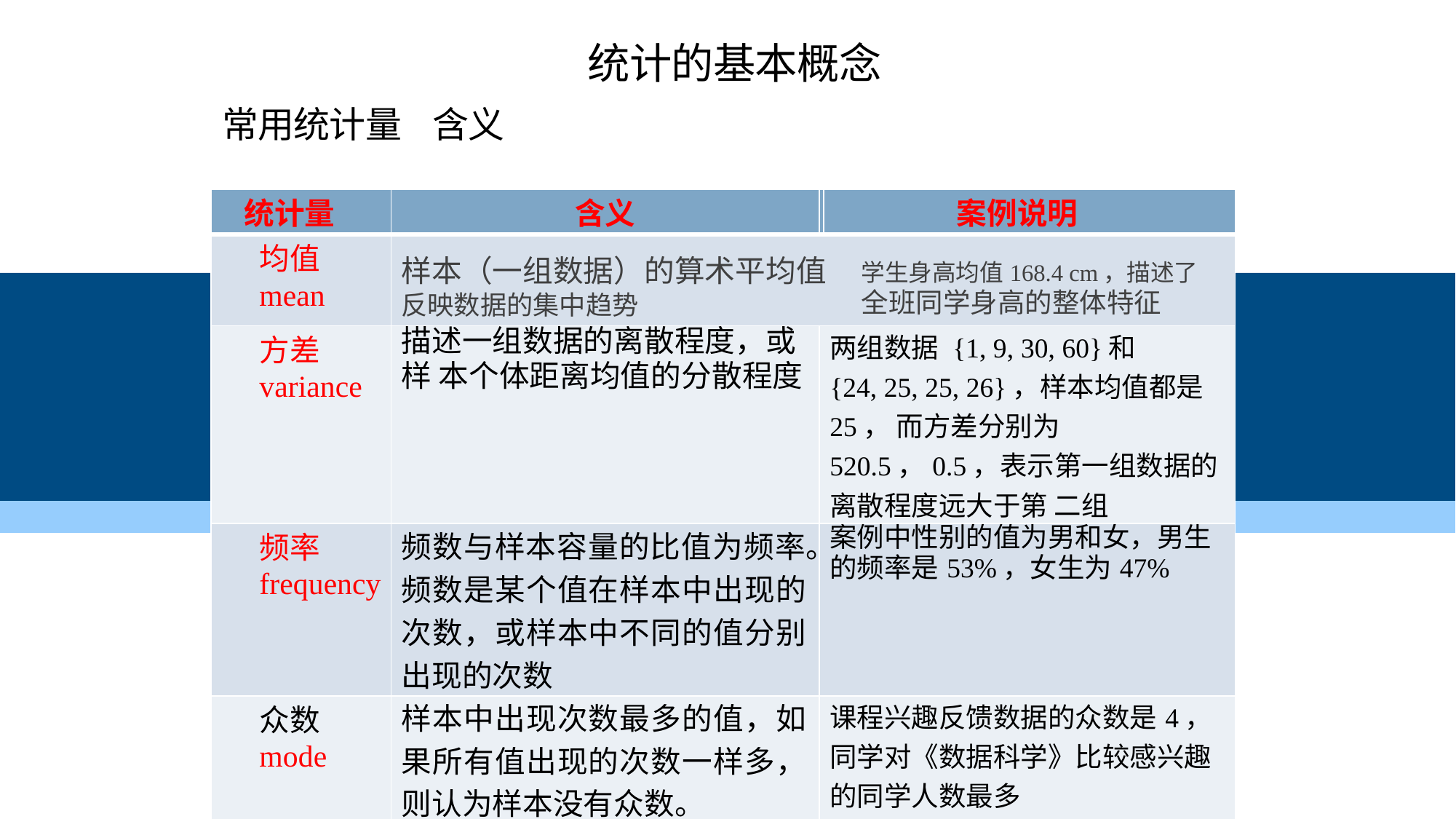

统计的基本概念
常用统计量    含义
| 统计量 | 含义 |  | 案例说明 |
| --- | --- | --- | --- |
| 均值mean | 样本（一组数据）的算术平均值 学生身高均值168.4 cm，描述了 反映数据的集中趋势 全班同学身高的整体特征 |  |  |
| 方差 variance | 描述一组数据的离散程度，或样 本个体距离均值的分散程度 | 两组数据 {1, 9, 30, 60}和 {24, 25, 25, 26}，样本均值都是25， 而方差分别为520.5，0.5，表示第一组数据的离散程度远大于第 二组 |  |
| 频率frequency | 频数与样本容量的比值为频率。频数是某个值在样本中出现的次数，或样本中不同的值分别出现的次数 | 案例中性别的值为男和女，男生 的频率是53%，女生为47% |  |
| 众数 mode | 样本中出现次数最多的值，如果所有值出现的次数一样多，则认为样本没有众数。 | 课程兴趣反馈数据的众数是4， 同学对《数据科学》比较感兴趣 的同学人数最多 |  |